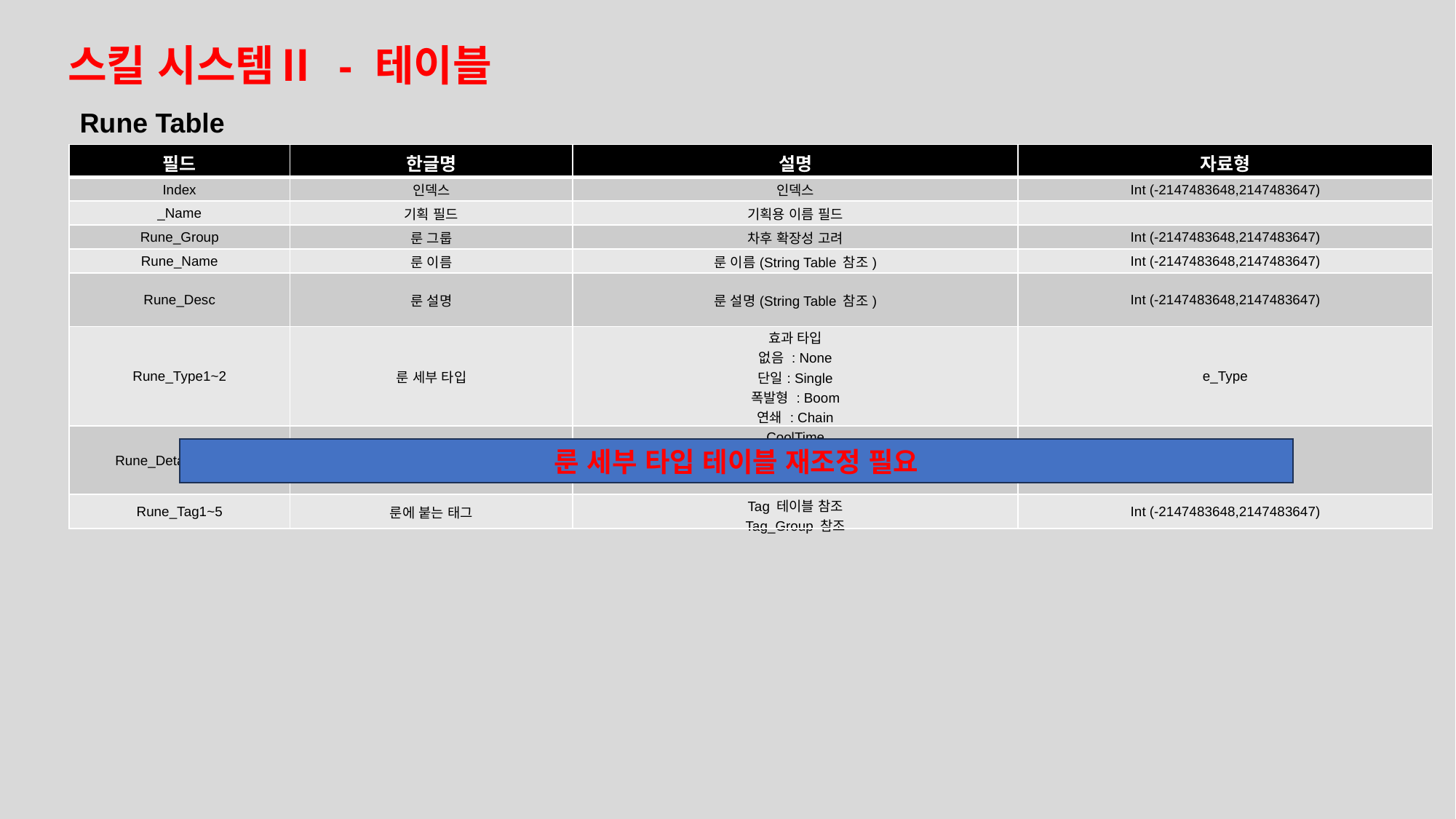

스킬 시스템Ⅱ - 테이블
Rune Table
| 필드 | 한글명 | 설명 | 자료형 |
| --- | --- | --- | --- |
| Index | 인덱스 | 인덱스 | Int (-2147483648,2147483647) |
| \_Name | 기획 필드 | 기획용 이름 필드 |  |
| Rune\_Group | 룬 그룹 | 차후 확장성 고려 | Int (-2147483648,2147483647) |
| Rune\_Name | 룬 이름 | 룬 이름(String Table 참조) | Int (-2147483648,2147483647) |
| Rune\_Desc | 룬 설명 | 룬 설명(String Table 참조) | Int (-2147483648,2147483647) |
| Rune\_Type1~2 | 룬 세부 타입 | 효과 타입 없음 : None 단일: Single 폭발형 : Boom 연쇄 : Chain 등등 추가 | e\_Type |
| Rune\_DetailType1~2 | 룬 세부 타입 | CoolTime BurnTime BoomRange | e\_Type |
| Rune\_Tag1~5 | 룬에 붙는 태그 | Tag 테이블 참조 Tag\_Group 참조 | Int (-2147483648,2147483647) |
룬 세부 타입 테이블 재조정 필요